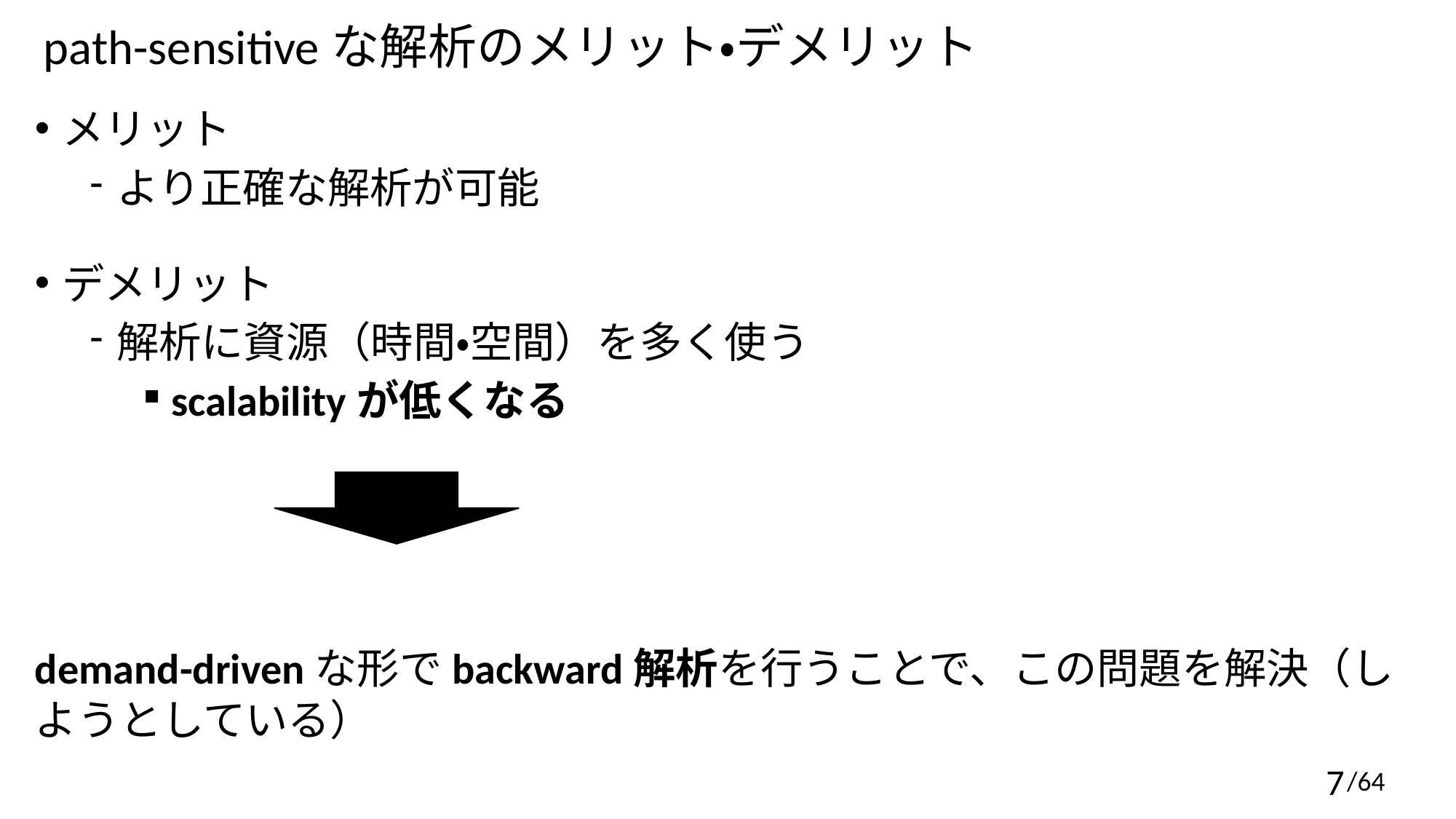

path-sensitiveな解析のメリット・デメリット
メリット
より正確な解析が可能

デメリット
解析に資源（時間・空間）を多く使う
scalabilityが低くなる

demand-drivenな形でbackward解析を行うことで、この問題を解決（しようとしている）

/64
7